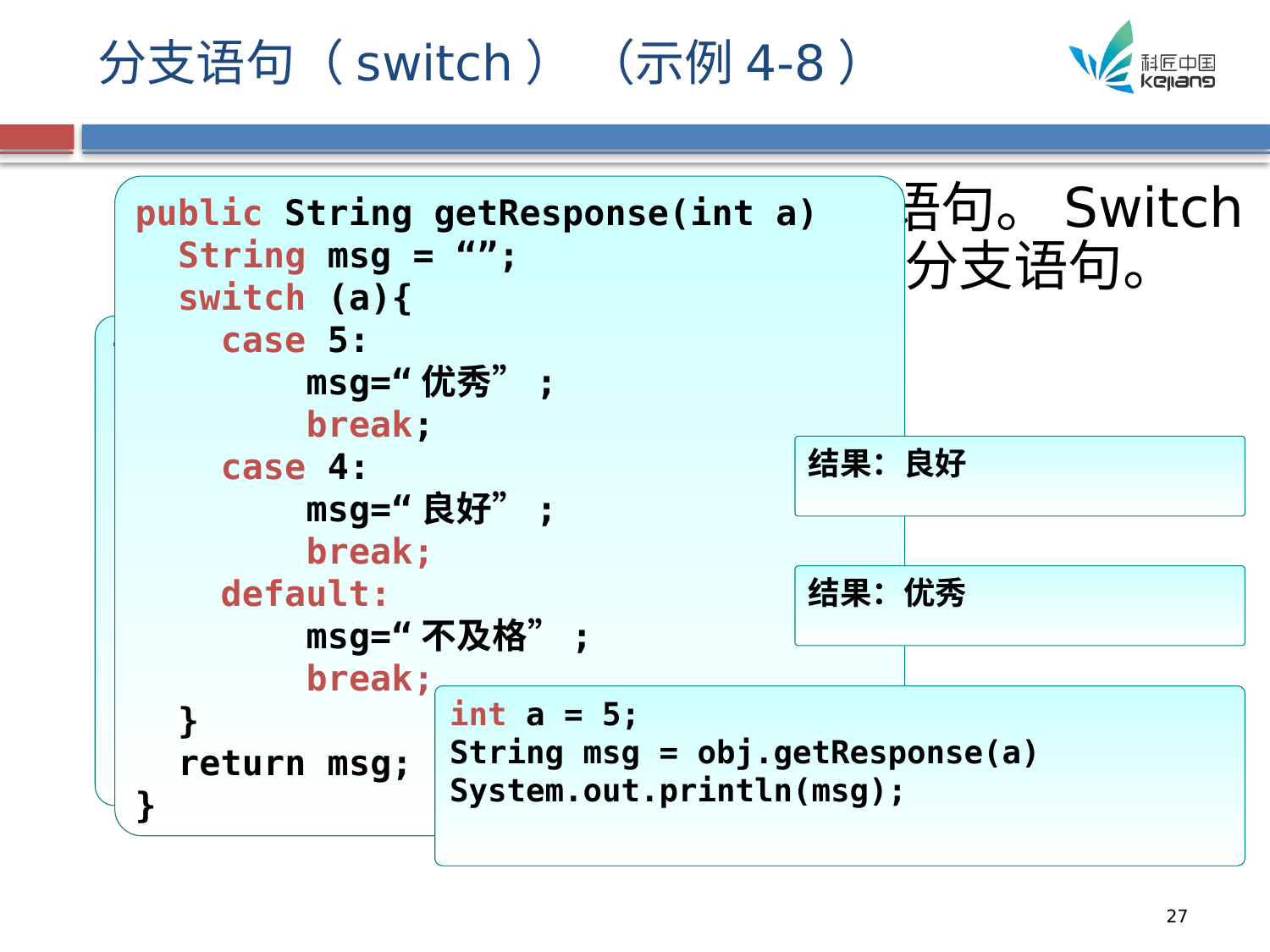

# 分支语句（switch） （示例4-8）
另外一种分支语句是switch语句。Switch语句是一种不需要求布尔值的分支语句。
public String getResponse(int a)
  String msg = “”;
  switch (a){
    case 5:
        msg=“优秀”;
        break;
    case 4:
        msg=“良好”;
        break;
    default:
        msg=“不及格”;
        break;
  }
  return msg;
}
语法：
switch (expr1){
    case constant2:
        statements;
        break;
    default:
        statements;
        break;
}
结果：良好
结果：优秀
int a = 5;
String msg = obj.getResponse(a)
System.out.println(msg);
27